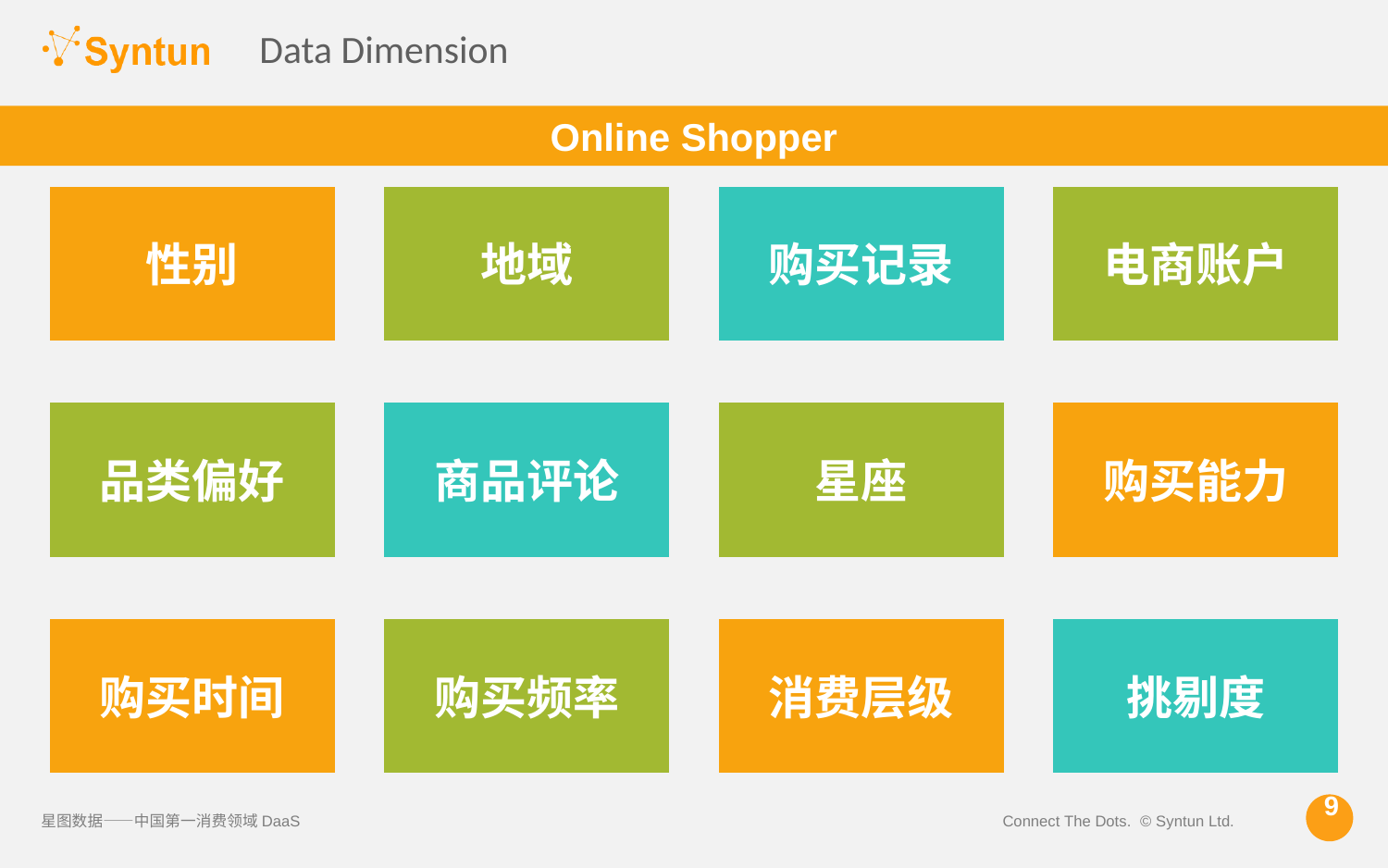

Data Dimension
Online Shopper
购买记录
电商账户
性别
地域
品类偏好
商品评论
星座
购买能力
购买时间
购买频率
消费层级
挑剔度
9